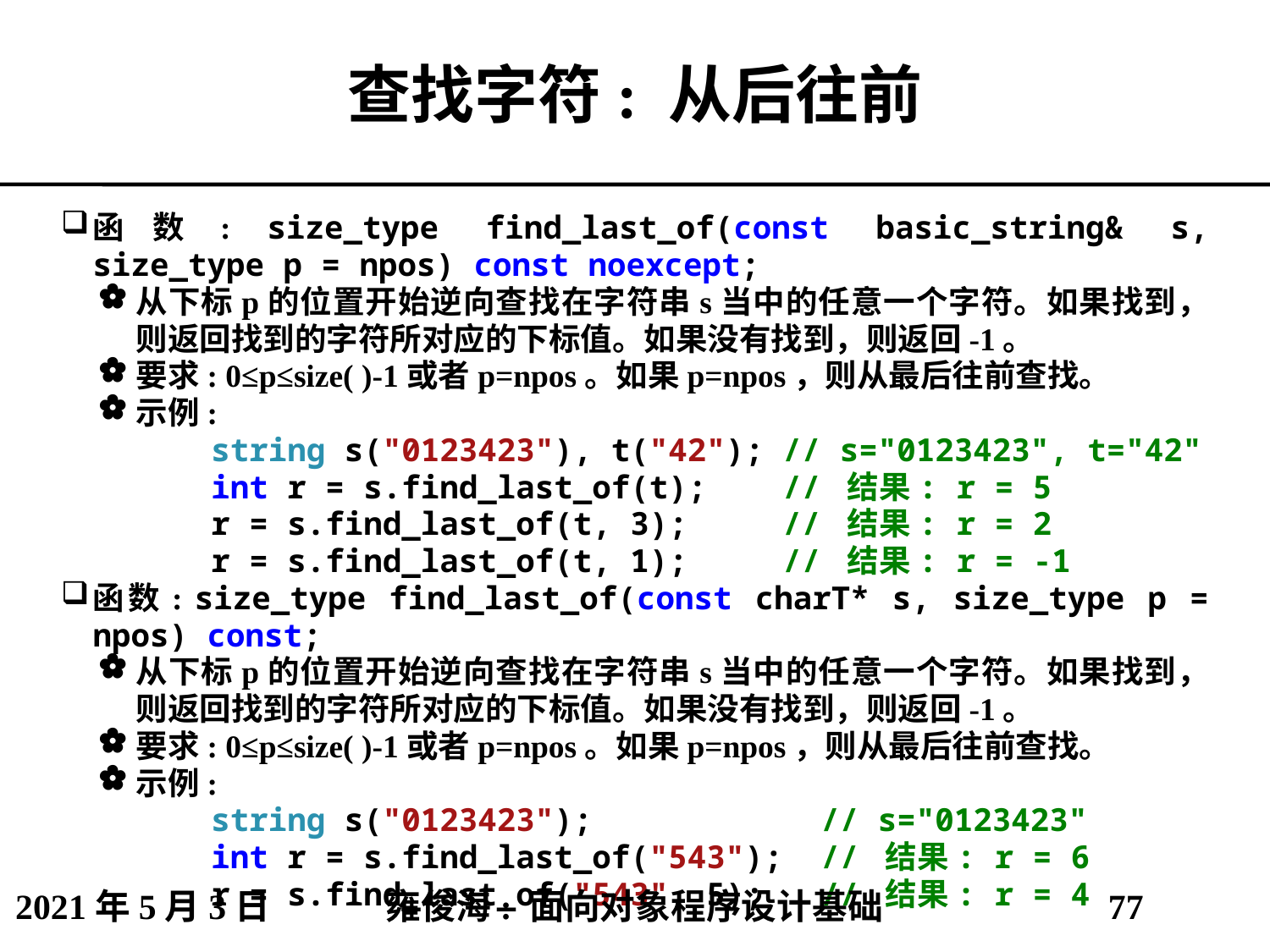

# 查找字符: 从后往前

函数: size_type find_last_of(const basic_string& s, size_type p = npos) const noexcept;
从下标p的位置开始逆向查找在字符串s当中的任意一个字符。如果找到，则返回找到的字符所对应的下标值。如果没有找到，则返回-1。
要求: 0≤p≤size( )-1或者p=npos。如果p=npos，则从最后往前查找。
示例:
string s("0123423"), t("42"); // s="0123423", t="42"
int r = s.find_last_of(t);    // 结果: r = 5
r = s.find_last_of(t, 3);     // 结果: r = 2
r = s.find_last_of(t, 1);     // 结果: r = -1
函数: size_type find_last_of(const charT* s, size_type p = npos) const;
从下标p的位置开始逆向查找在字符串s当中的任意一个字符。如果找到，则返回找到的字符所对应的下标值。如果没有找到，则返回-1。
要求: 0≤p≤size( )-1或者p=npos。如果p=npos，则从最后往前查找。
示例:
string s("0123423");            // s="0123423"
int r = s.find_last_of("543");  // 结果: r = 6
r = s.find_last_of("543", 5);   // 结果: r = 4
2021年5月3日
雍俊海: 面向对象程序设计基础
77